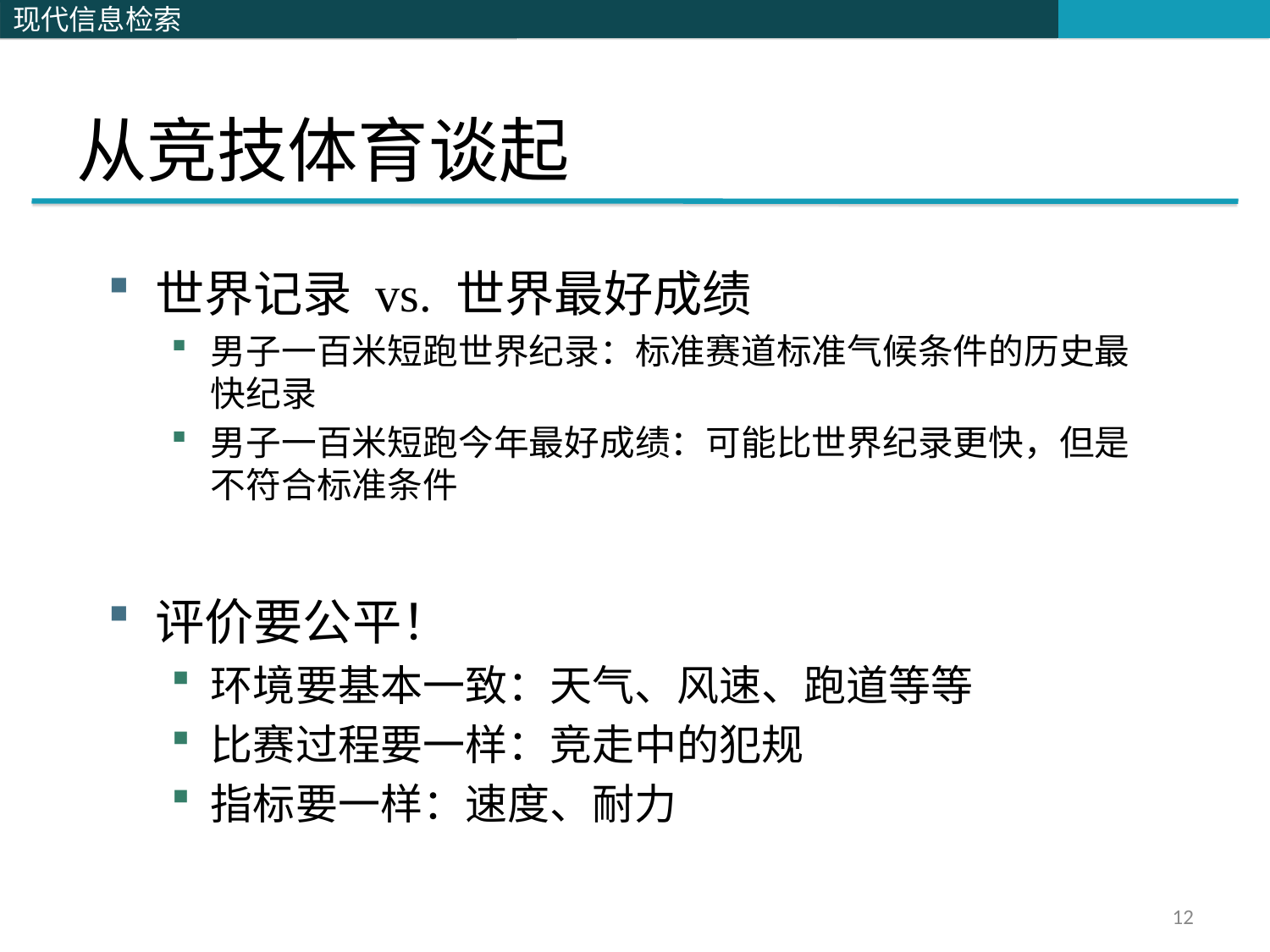

# 从竞技体育谈起
世界记录 vs. 世界最好成绩
男子一百米短跑世界纪录：标准赛道标准气候条件的历史最快纪录
男子一百米短跑今年最好成绩：可能比世界纪录更快，但是不符合标准条件

评价要公平！
环境要基本一致：天气、风速、跑道等等
比赛过程要一样：竞走中的犯规
指标要一样：速度、耐力
12